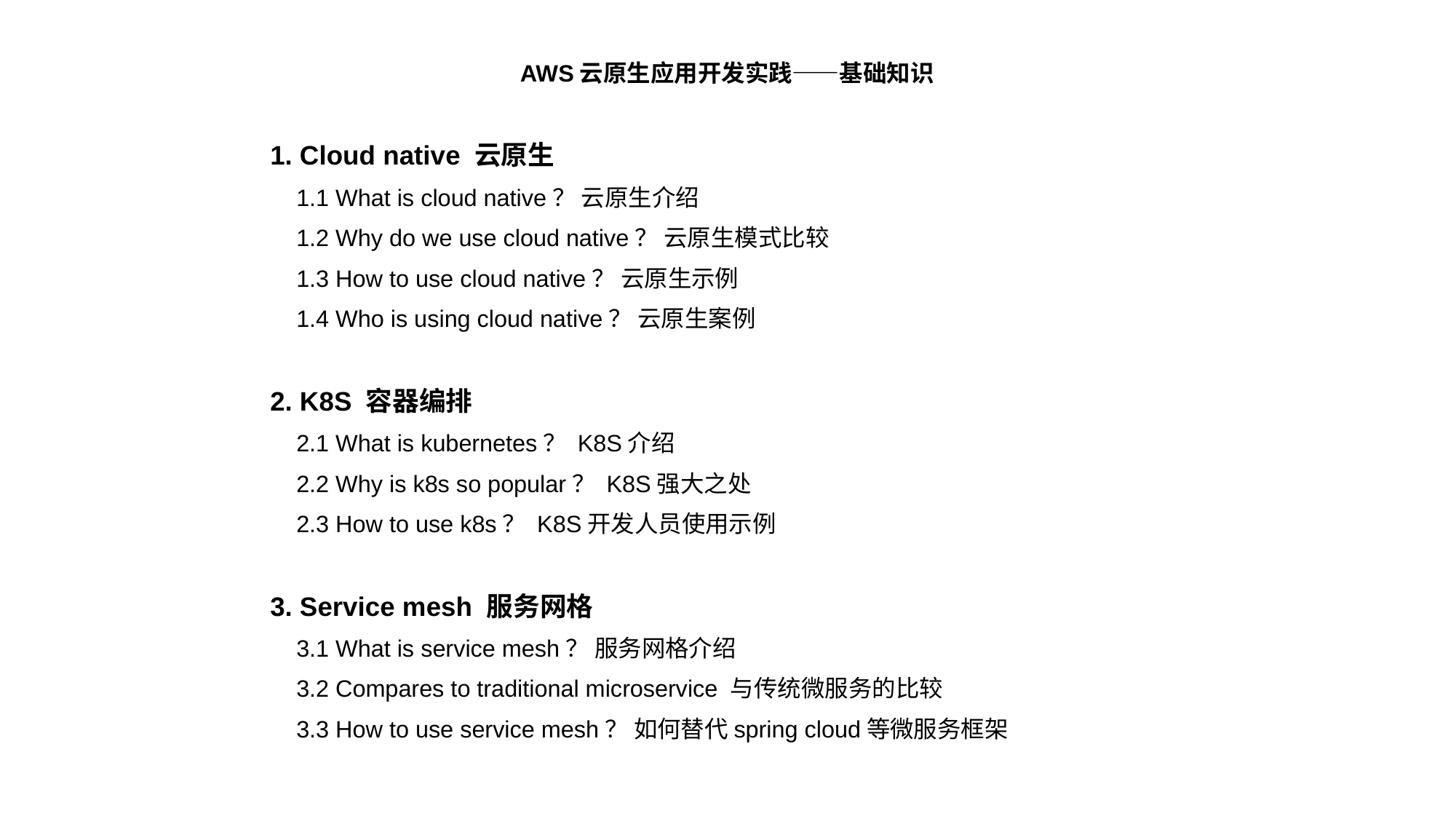

AWS云原生应用开发实践——基础知识

1. Cloud native 云原生
    1.1 What is cloud native？ 云原生介绍
    1.2 Why do we use cloud native？ 云原生模式比较
    1.3 How to use cloud native？ 云原生示例
    1.4 Who is using cloud native？ 云原生案例

2. K8S 容器编排
    2.1 What is kubernetes？ K8S介绍
    2.2 Why is k8s so popular？ K8S强大之处
    2.3 How to use k8s？ K8S开发人员使用示例

3. Service mesh 服务网格
    3.1 What is service mesh？ 服务网格介绍
    3.2 Compares to traditional microservice 与传统微服务的比较
    3.3 How to use service mesh？ 如何替代spring cloud等微服务框架